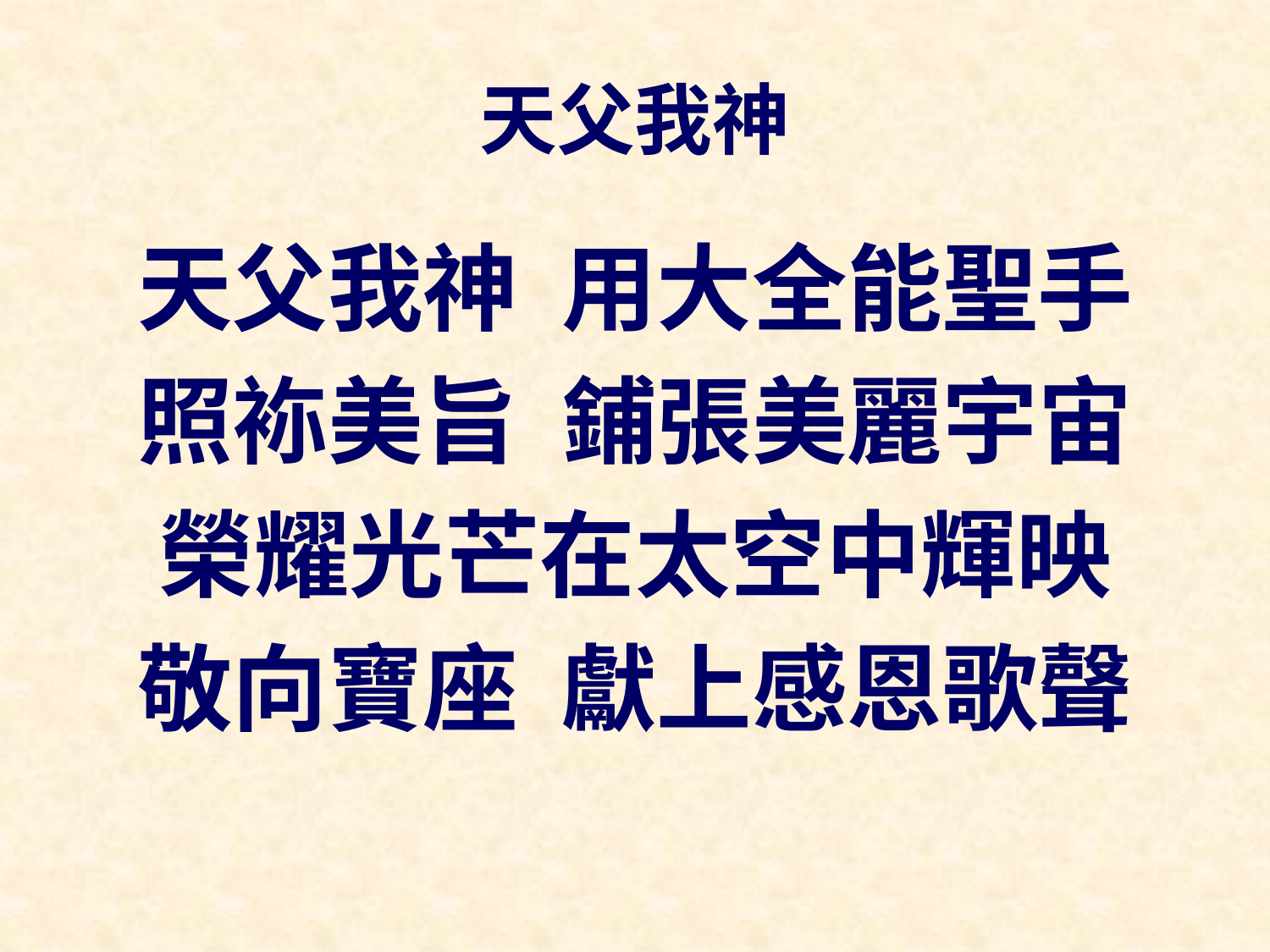

# 天父我神
天父我神  用大全能聖手
照袮美旨  鋪張美麗宇宙
榮耀光芒在太空中輝映
敬向寶座  獻上感恩歌聲